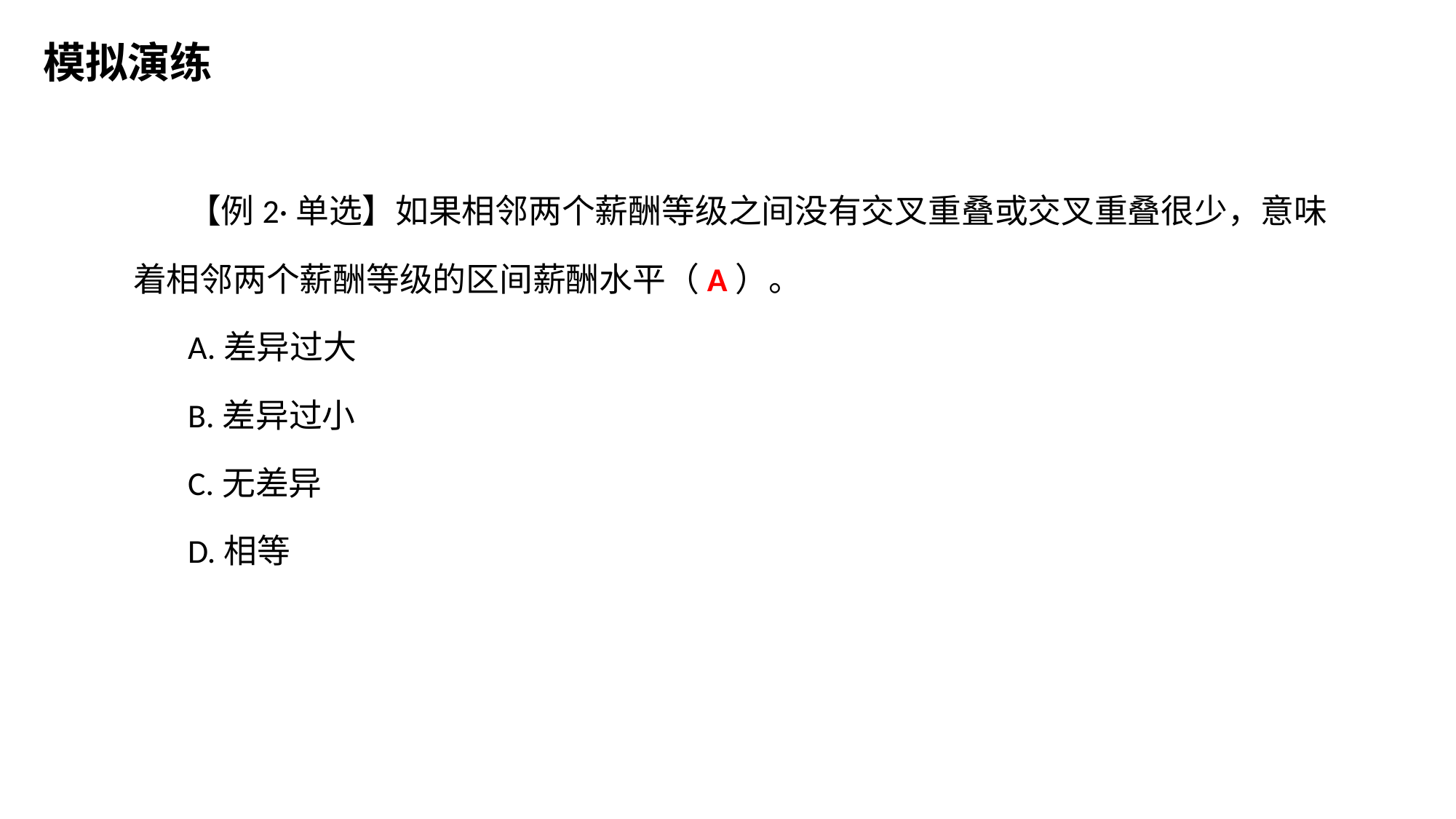

模拟演练
【例2·单选】如果相邻两个薪酬等级之间没有交叉重叠或交叉重叠很少，意味着相邻两个薪酬等级的区间薪酬水平（A）。
A.差异过大
B.差异过小
C.无差异
D.相等